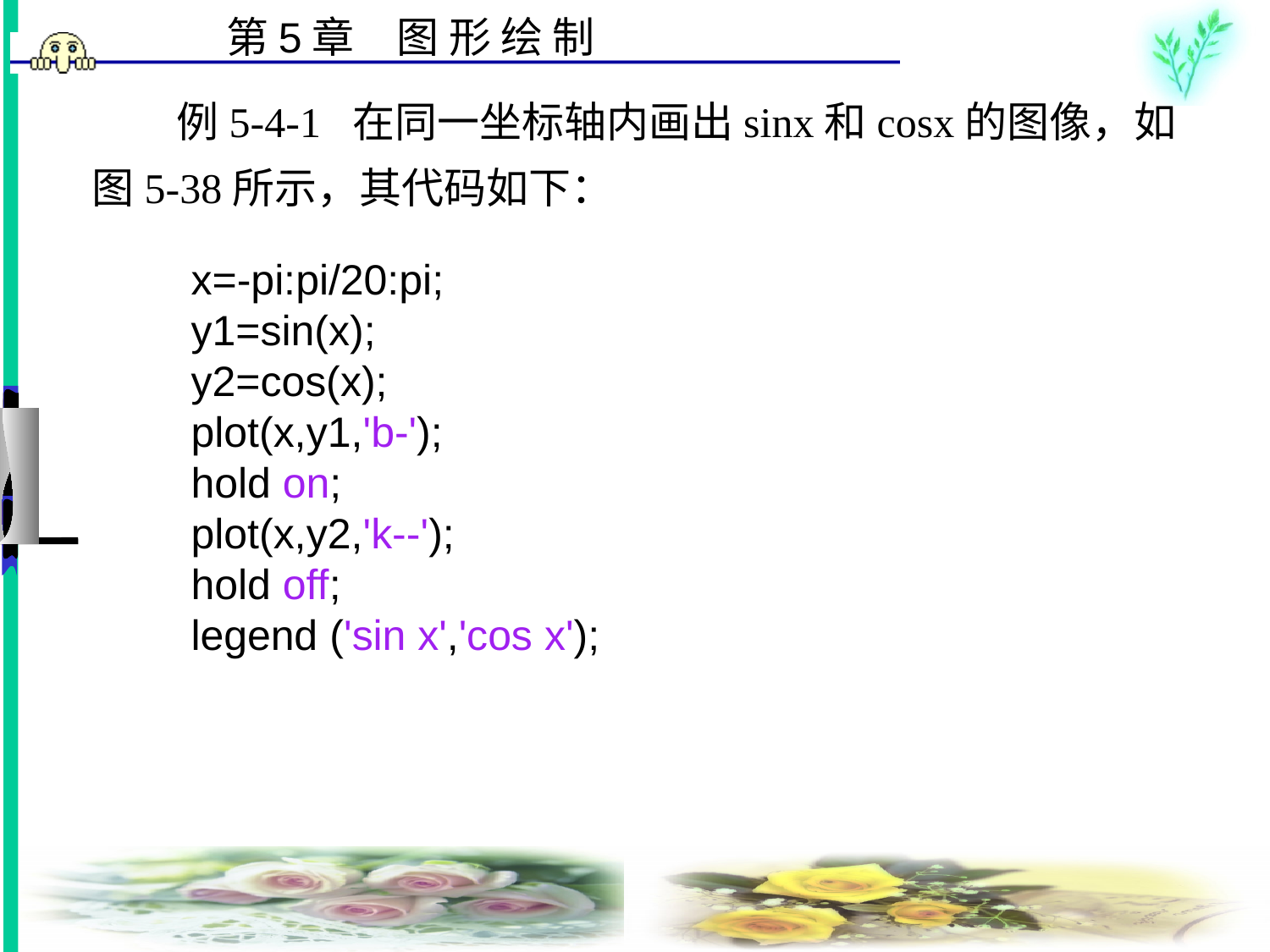

# 例5-4-1  在同一坐标轴内画出sinx和cosx的图像，如图5-38所示，其代码如下：
  x=-pi:pi/20:pi;
  y1=sin(x);
  y2=cos(x);
  plot(x,y1,'b-');
  hold on;
  plot(x,y2,'k--');
  hold off;
  legend ('sin x','cos x');